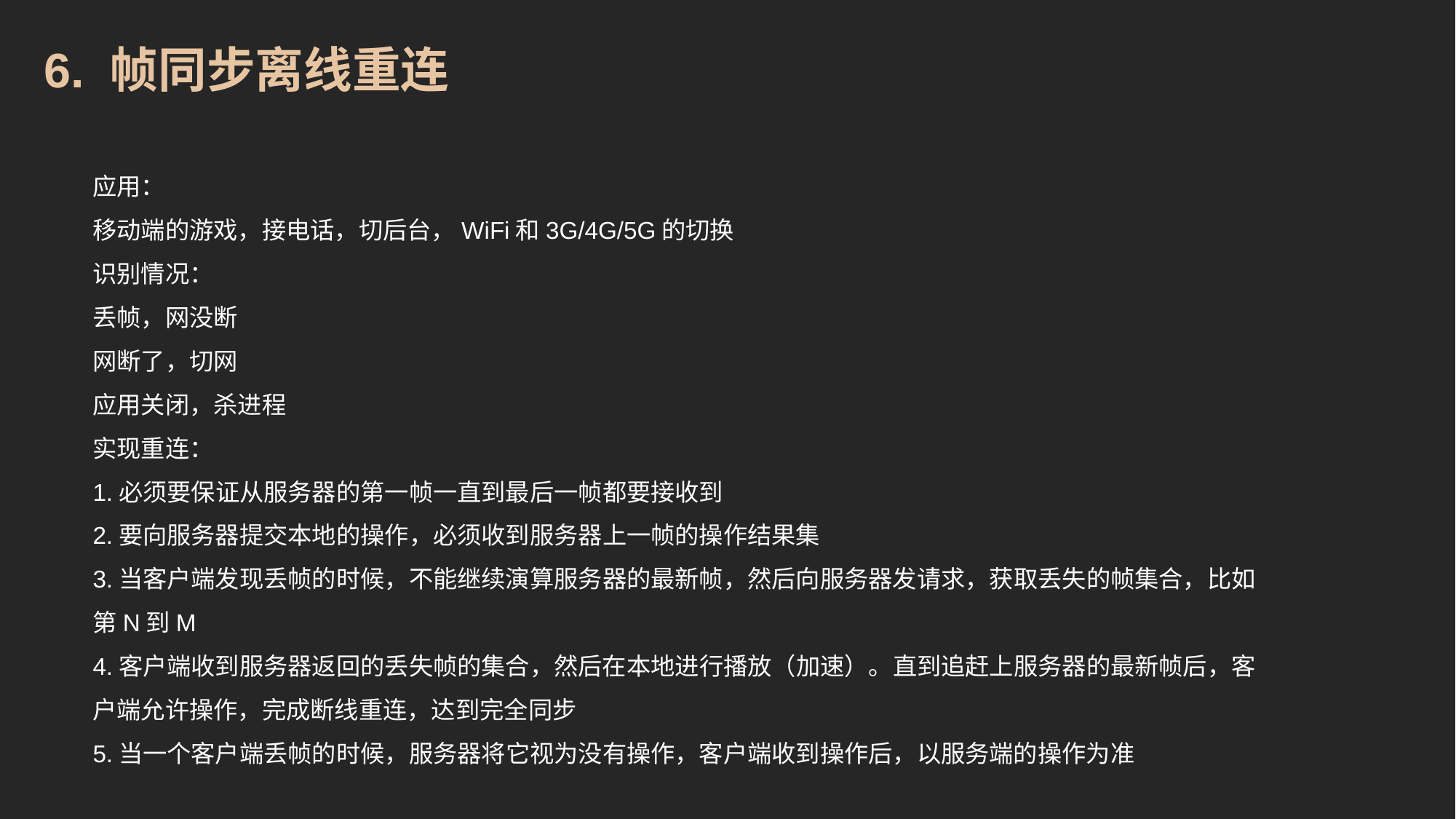

6. 帧同步离线重连

应用：
移动端的游戏，接电话，切后台，WiFi和3G/4G/5G的切换
识别情况：
丢帧，网没断
网断了，切网
应用关闭，杀进程
实现重连：
1.必须要保证从服务器的第一帧一直到最后一帧都要接收到
2.要向服务器提交本地的操作，必须收到服务器上一帧的操作结果集
3.当客户端发现丢帧的时候，不能继续演算服务器的最新帧，然后向服务器发请求，获取丢失的帧集合，比如第N到M
4.客户端收到服务器返回的丢失帧的集合，然后在本地进行播放（加速）。直到追赶上服务器的最新帧后，客户端允许操作，完成断线重连，达到完全同步
5.当一个客户端丢帧的时候，服务器将它视为没有操作，客户端收到操作后，以服务端的操作为准